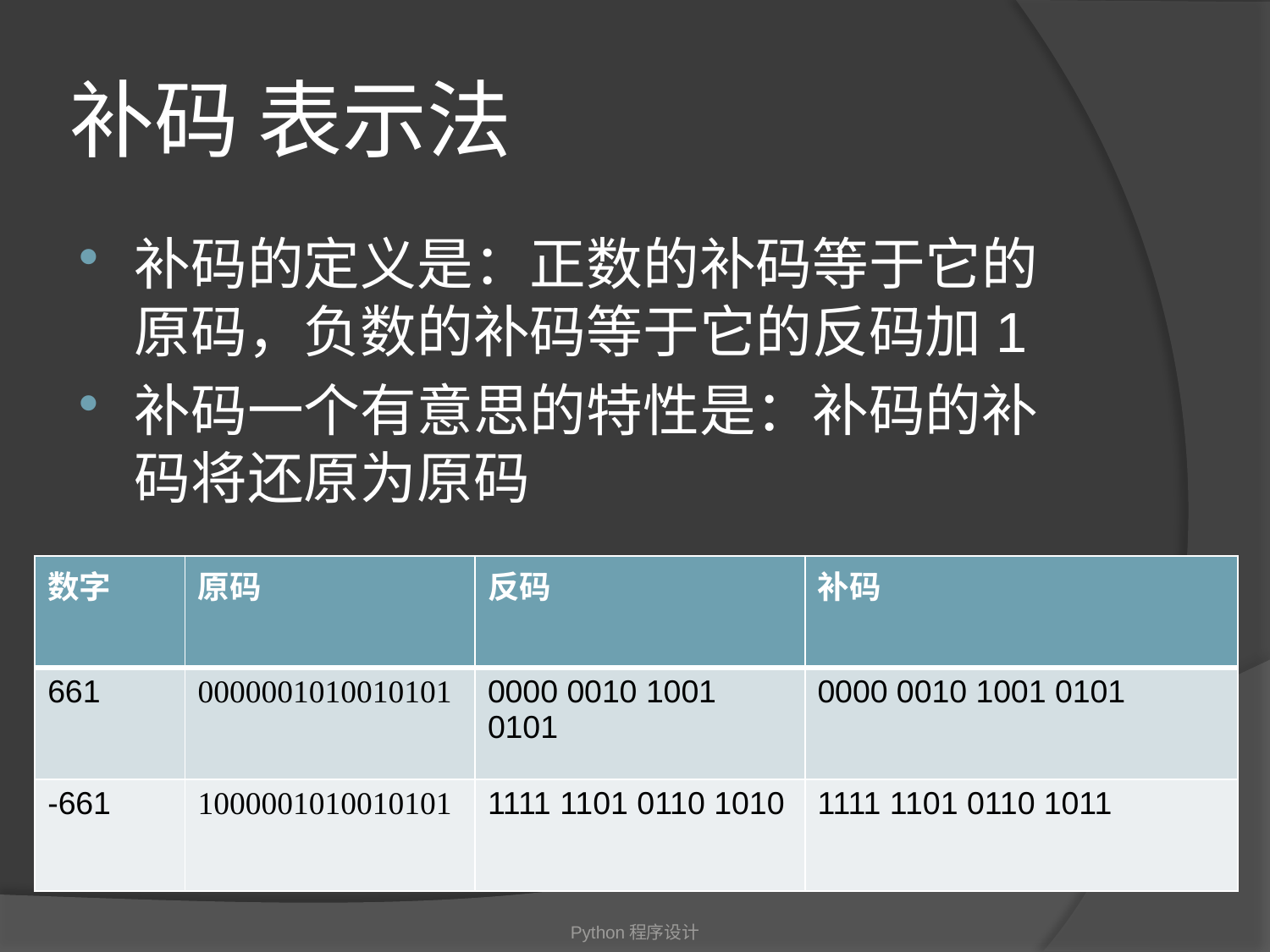

# 补码 表示法
补码的定义是：正数的补码等于它的原码，负数的补码等于它的反码加1
补码一个有意思的特性是：补码的补码将还原为原码

| 数字 | 原码 | 反码 | 补码 |
| --- | --- | --- | --- |
| 661 | 0000001010010101 | 0000 0010 1001 0101 | 0000 0010 1001 0101 |
| -661 | 1000001010010101 | 1111 1101 0110 1010 | 1111 1101 0110 1011 |
Python程序设计
14